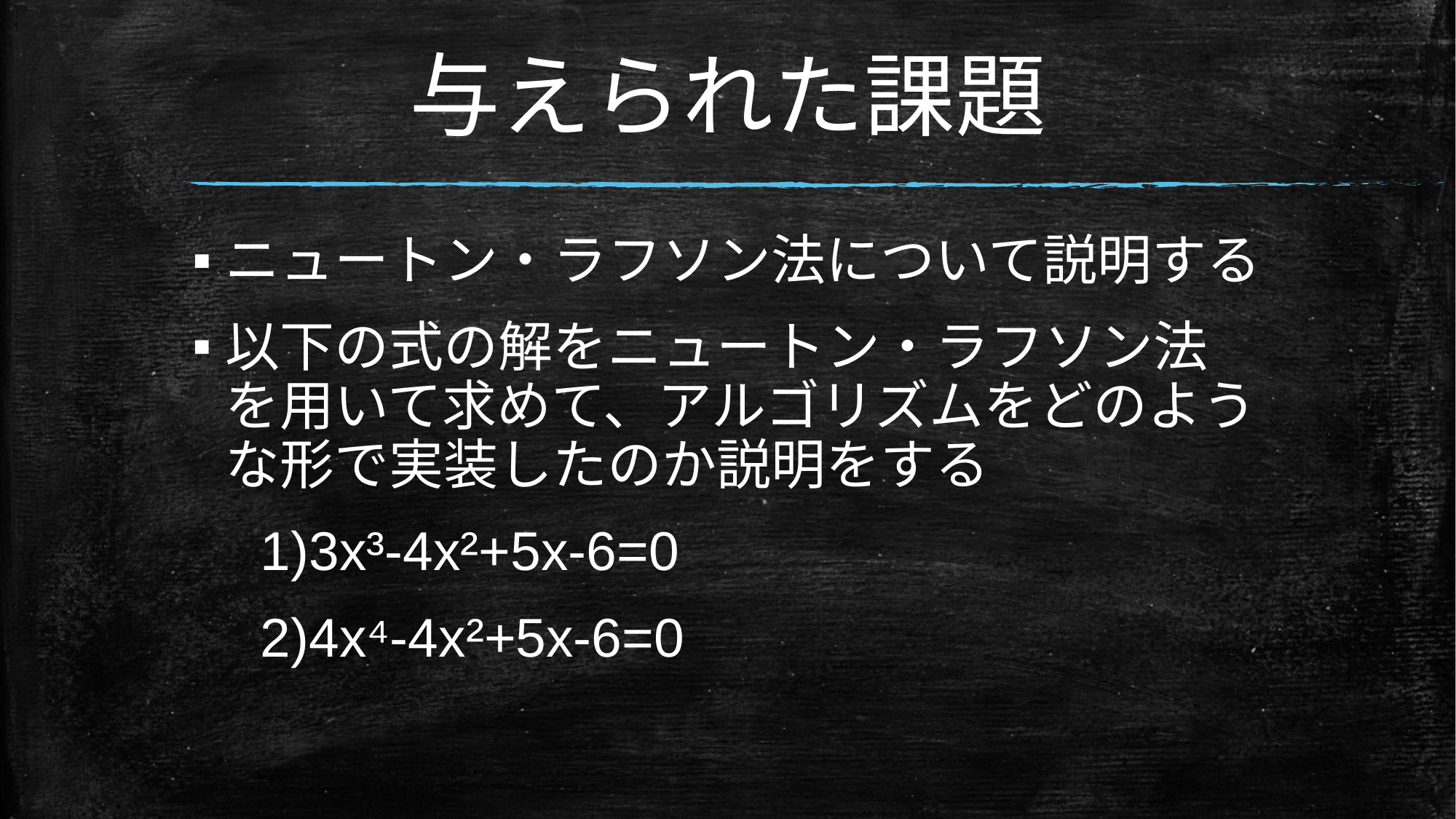

# 与えられた課題
ニュートン・ラフソン法について説明する
以下の式の解をニュートン・ラフソン法を用いて求めて、アルゴリズムをどのような形で実装したのか説明をする
　1)3x³-4x²+5x-6=0
　2)4x⁴-4x²+5x-6=0